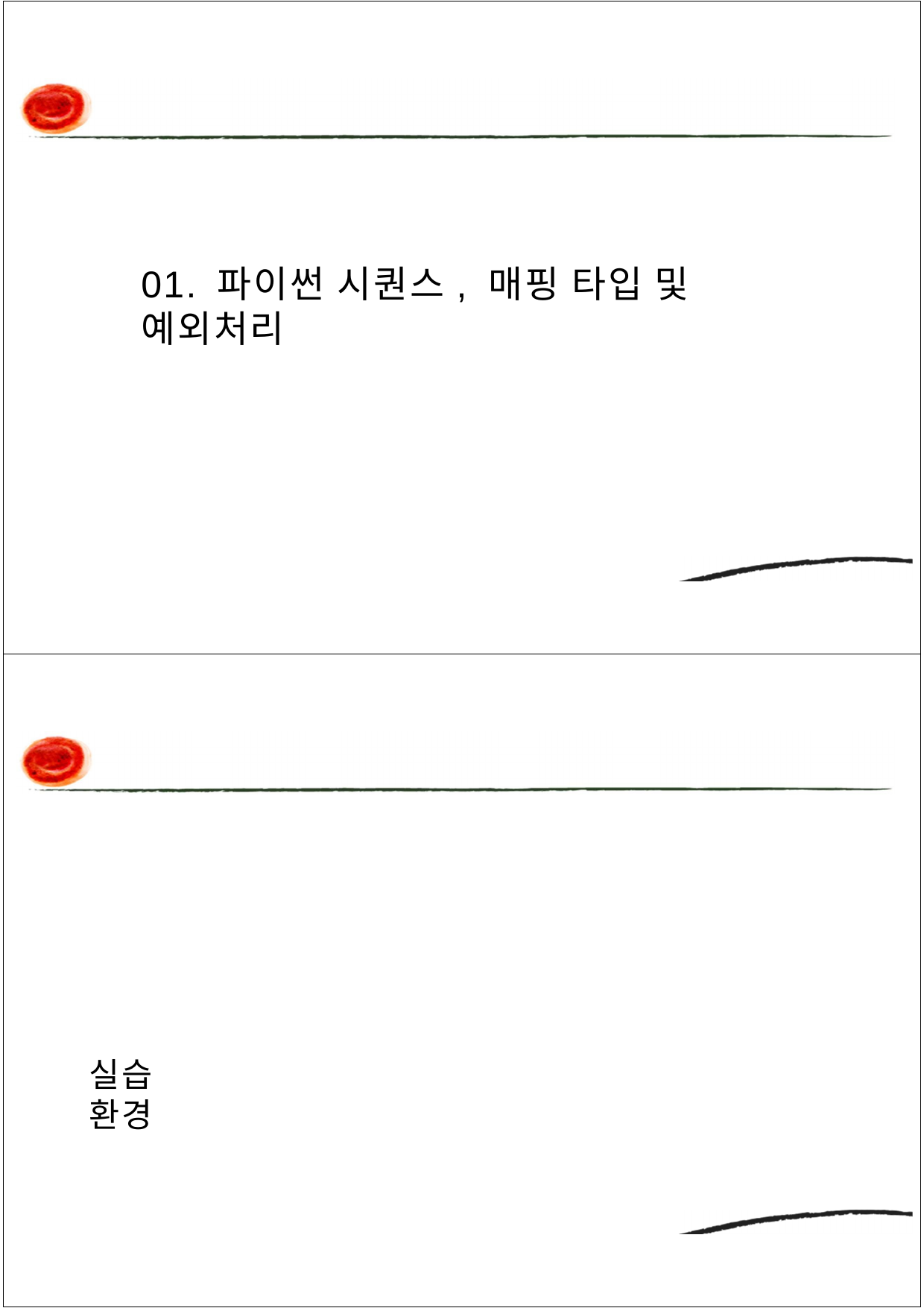

01. 파이썬 시퀀스, 매핑 타입 및 예외처리

실습 환경